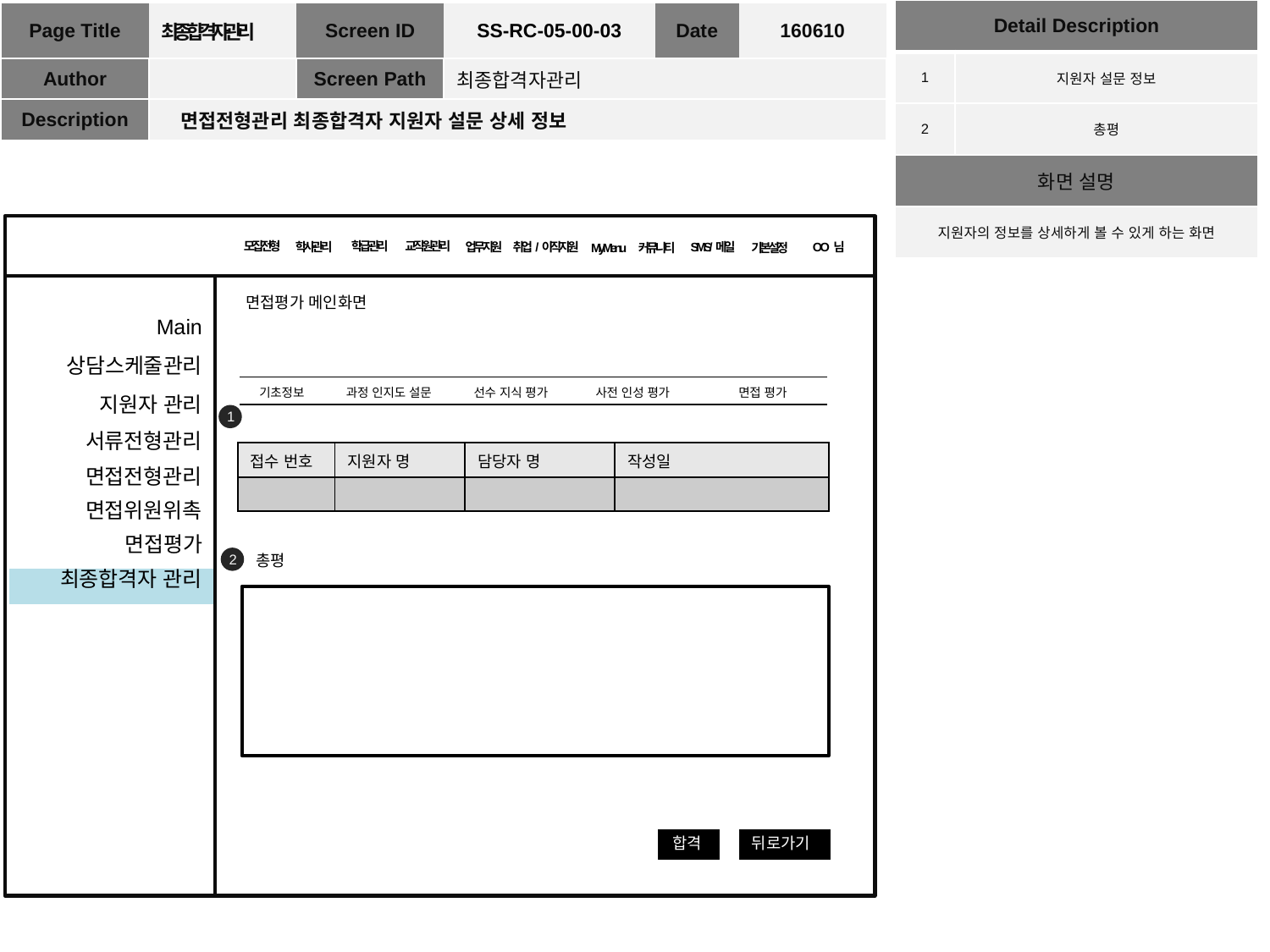

| Detail Description |  |
| --- | --- |
| 1 | 지원자 설문 정보 |
| 2 | 총평 |
| 화면 설명 |  |
| 지원자의 정보를 상세하게 볼 수 있게 하는 화면 |  |
| Page Title | 최종합격자관리 | Screen ID | SS-RC-05-00-03 | Date | 160610 |
| --- | --- | --- | --- | --- | --- |
| Author |  | Screen Path | 최종합격자관리 |  |  |
| Description | 면접전형관리 최종합격자 지원자 설문 상세 정보 |  |  |  |  |

모집전형
학급관리
교직원관리
업무지원
학사관리
취업/이직지원
SMS/메일
O O 님
커뮤니티
기본설정
MyMenu

면접평가 메인화면
Main
상담스케줄관리
| 기초정보 | 과정 인지도 설문 | 선수 지식 평가 | 사전 인성 평가 | 면접 평가 |
| --- | --- | --- | --- | --- |
지원자 관리
1

서류전형관리
| 접수 번호 | 지원자 명 | 담당자 명 | 작성일 |
| --- | --- | --- | --- |
|  |  |  |  |
면접전형관리
면접위원위촉
면접평가
2

총평
최종합격자 관리

합격

뒤로가기